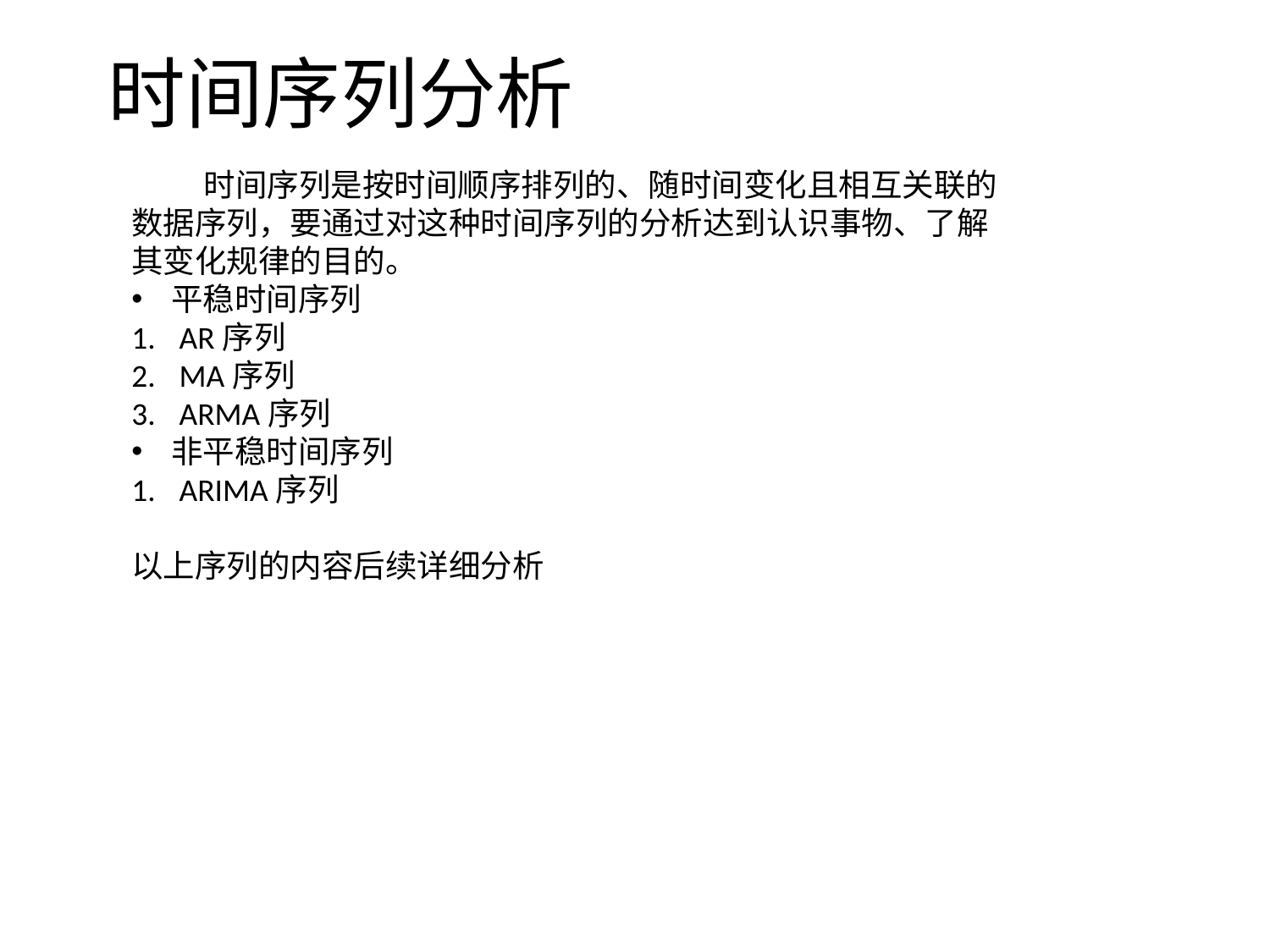

# 时间序列分析
         时间序列是按时间顺序排列的、随时间变化且相互关联的数据序列，要通过对这种时间序列的分析达到认识事物、了解其变化规律的目的。
平稳时间序列
AR序列
MA序列
ARMA序列
非平稳时间序列
ARIMA序列

以上序列的内容后续详细分析